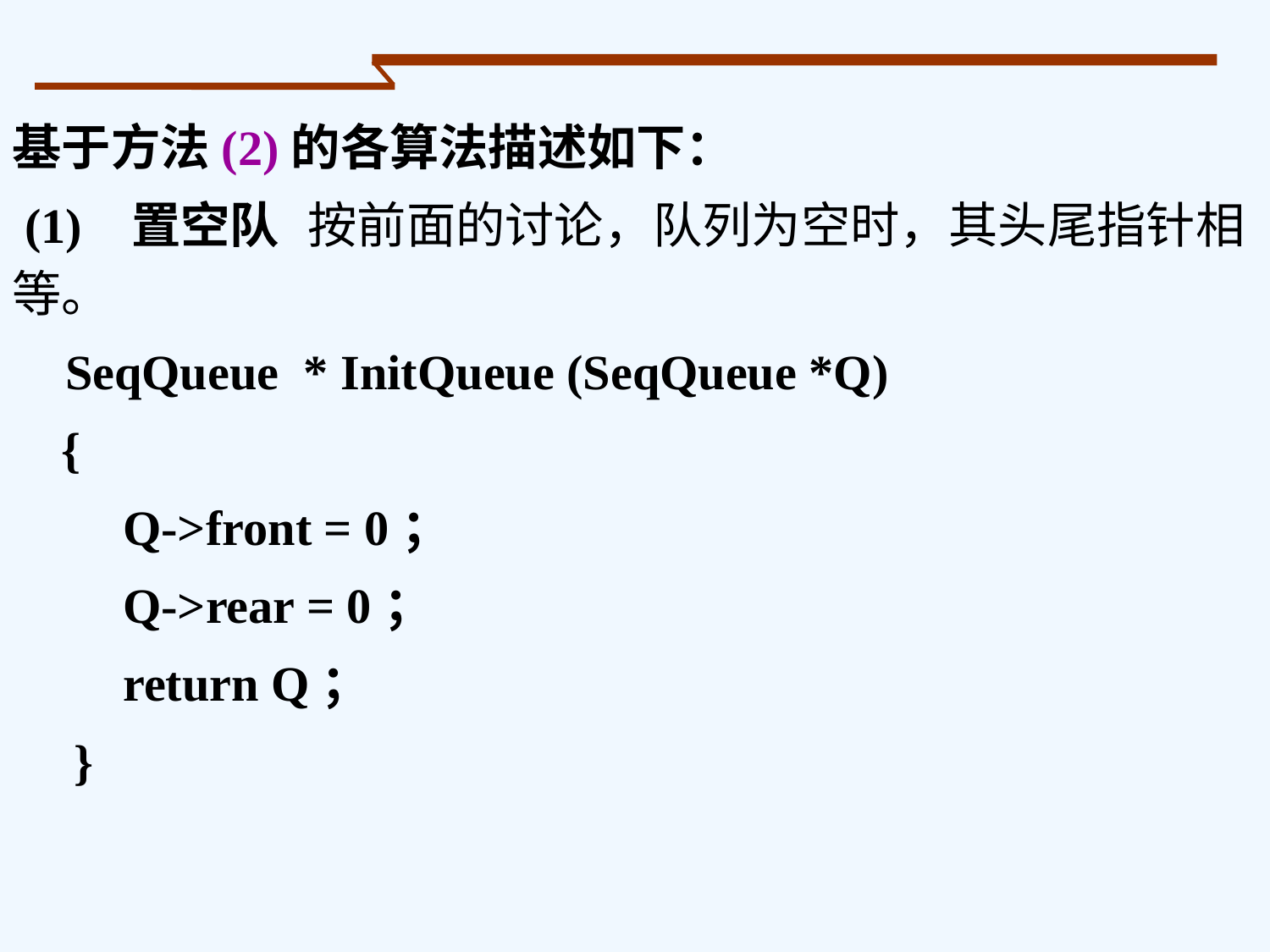

基于方法(2)的各算法描述如下：
 (1)   置空队   按前面的讨论，队列为空时，其头尾指针相等。
     SeqQueue  * InitQueue (SeqQueue *Q)
    {
         Q->front = 0；
         Q->rear = 0；
         return Q；
     }